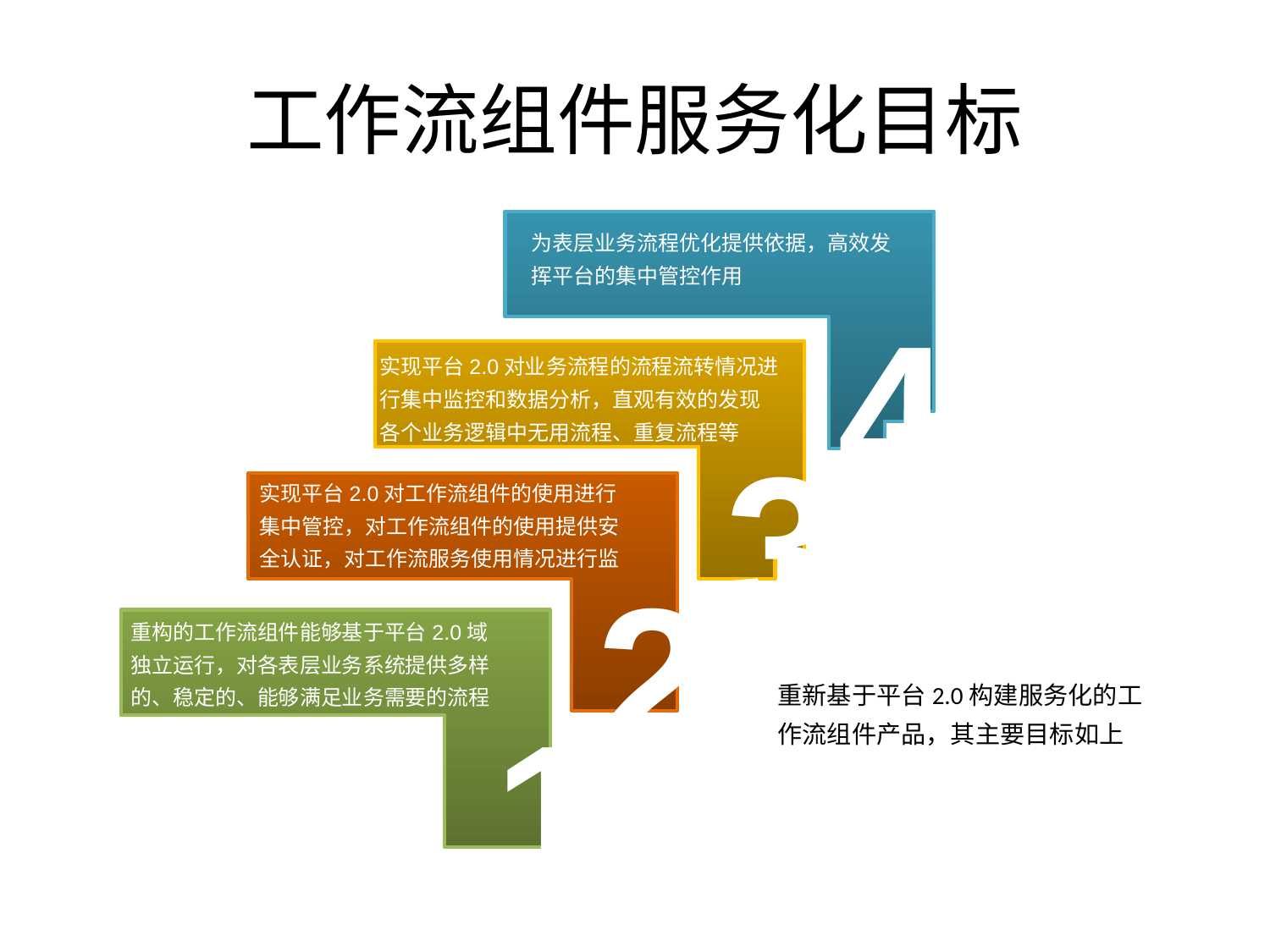

# 工作流组件服务化目标

4
为表层业务流程优化提供依据，高效发挥平台的集中管控作用

3
实现平台2.0对业务流程的流程流转情况进行集中监控和数据分析，直观有效的发现各个业务逻辑中无用流程、重复流程等

实现平台2.0对工作流组件的使用进行集中管控，对工作流组件的使用提供安全认证，对工作流服务使用情况进行监控
2

重构的工作流组件能够基于平台2.0域独立运行，对各表层业务系统提供多样的、稳定的、能够满足业务需要的流程服务
1
重新基于平台2.0构建服务化的工作流组件产品，其主要目标如上